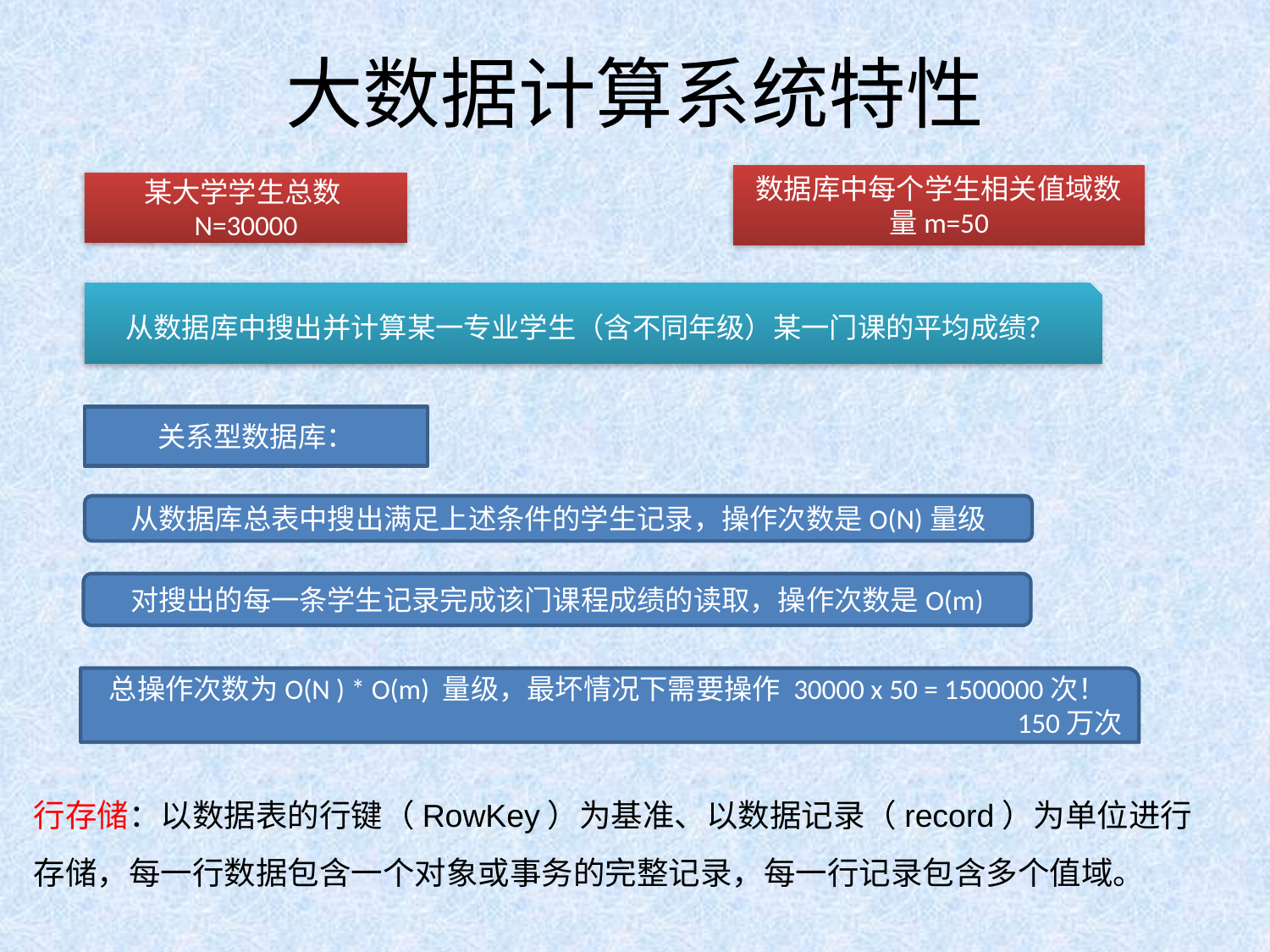

# 大数据计算系统特性
数据库中每个学生相关值域数量m=50
某大学学生总数N=30000
从数据库中搜出并计算某一专业学生（含不同年级）某一门课的平均成绩？
关系型数据库：
从数据库总表中搜出满足上述条件的学生记录，操作次数是O(N)量级
对搜出的每一条学生记录完成该门课程成绩的读取，操作次数是O(m)
总操作次数为O(N ) * O(m) 量级，最坏情况下需要操作 30000 x 50 = 1500000次！
150万次
行存储：以数据表的行键（RowKey）为基准、以数据记录（record）为单位进行存储，每一行数据包含一个对象或事务的完整记录，每一行记录包含多个值域。
29